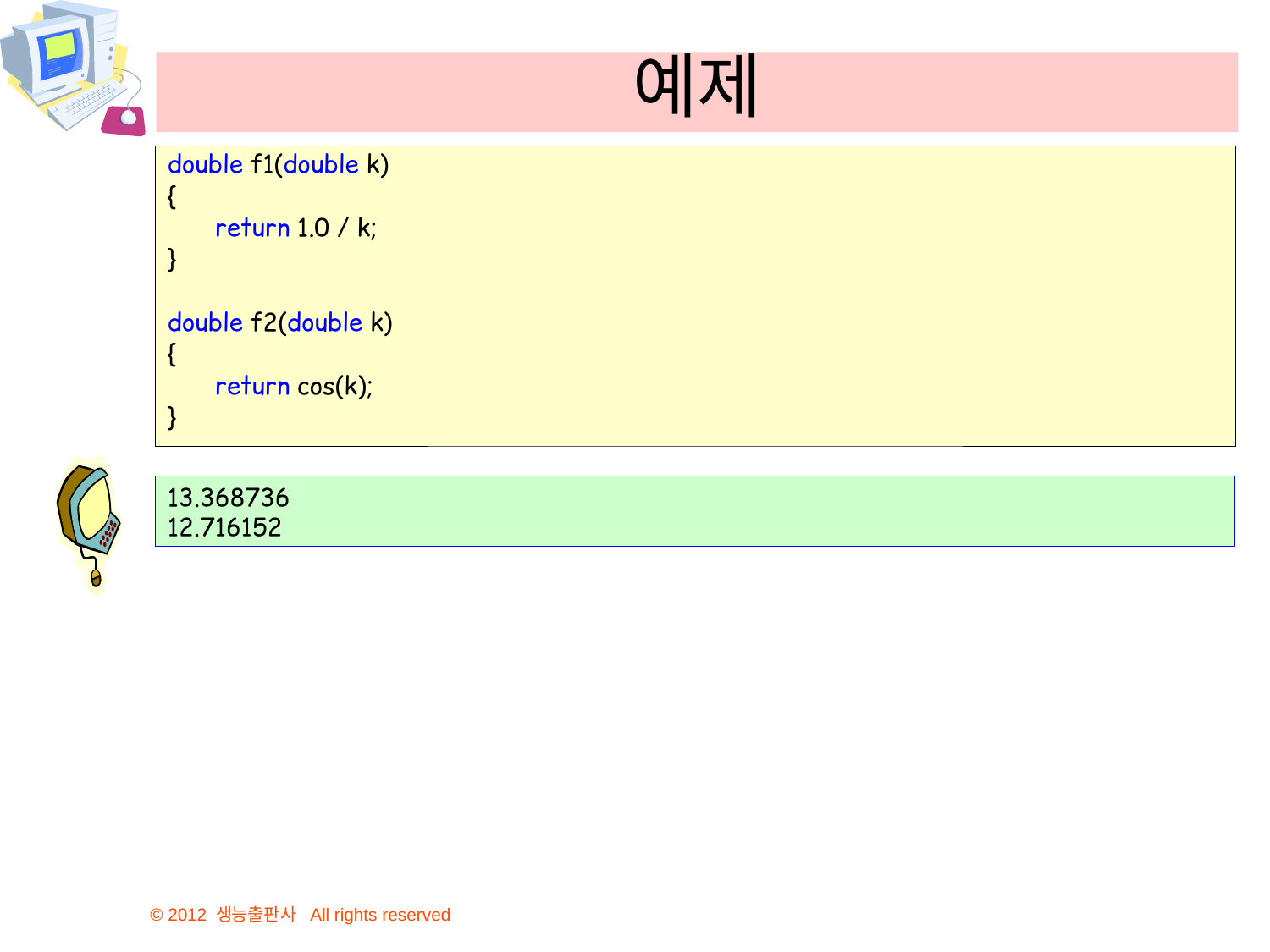

# 예제
double f1(double k)
{
	return 1.0 / k;
}

double f2(double k)
{
	return cos(k);
}

13.368736
12.716152